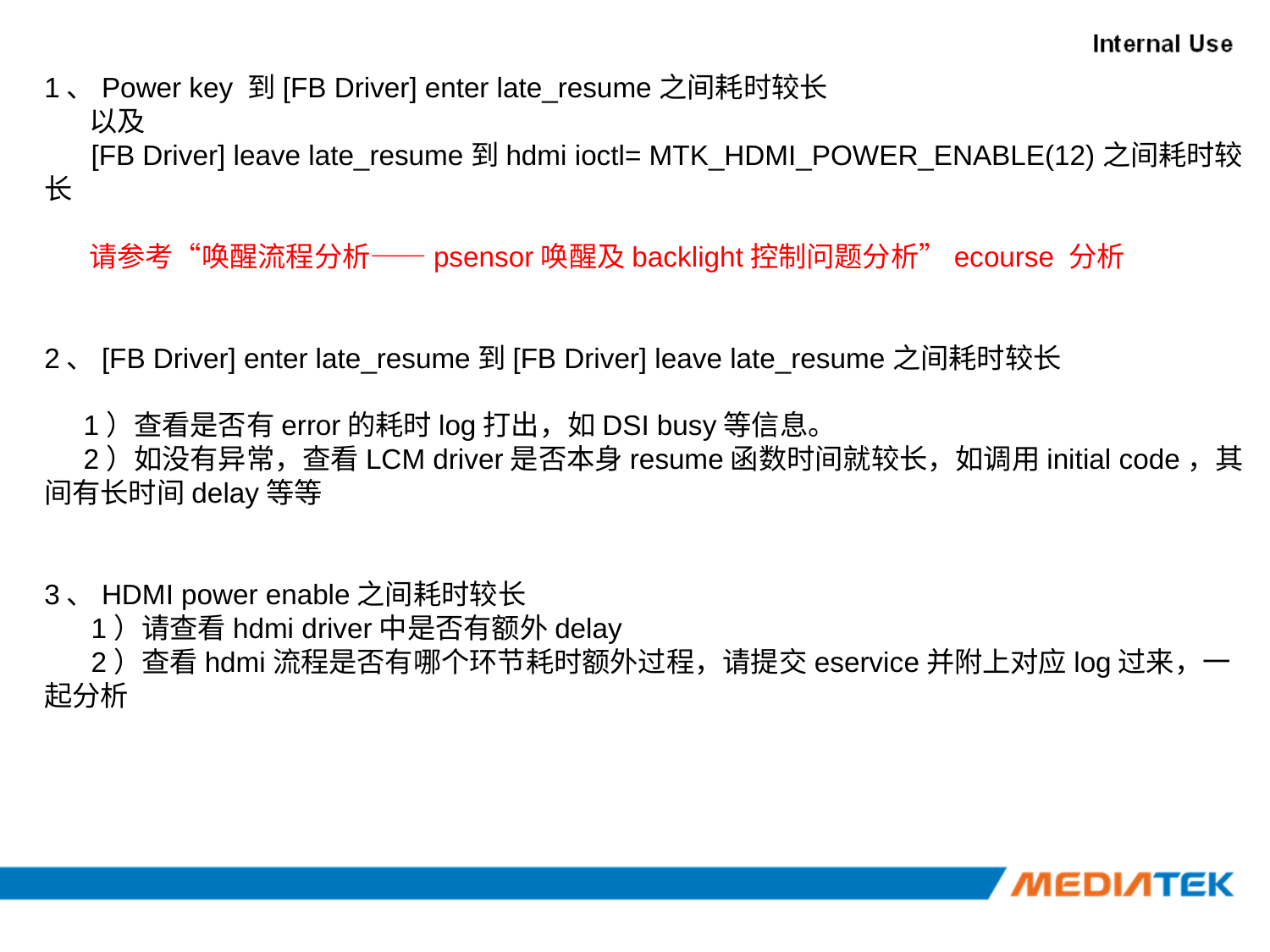

1、Power key 到[FB Driver] enter late_resume之间耗时较长
      以及
      [FB Driver] leave late_resume到hdmi ioctl= MTK_HDMI_POWER_ENABLE(12)之间耗时较长

      请参考“唤醒流程分析——psensor唤醒及backlight控制问题分析”ecourse 分析

2、[FB Driver] enter late_resume到[FB Driver] leave late_resume之间耗时较长

     1）查看是否有error的耗时log打出，如DSI busy等信息。
     2）如没有异常，查看LCM driver是否本身resume函数时间就较长，如调用initial code，其间有长时间delay等等

3、HDMI power enable之间耗时较长
      1）请查看hdmi driver中是否有额外delay
      2）查看hdmi流程是否有哪个环节耗时额外过程，请提交eservice并附上对应log过来，一起分析